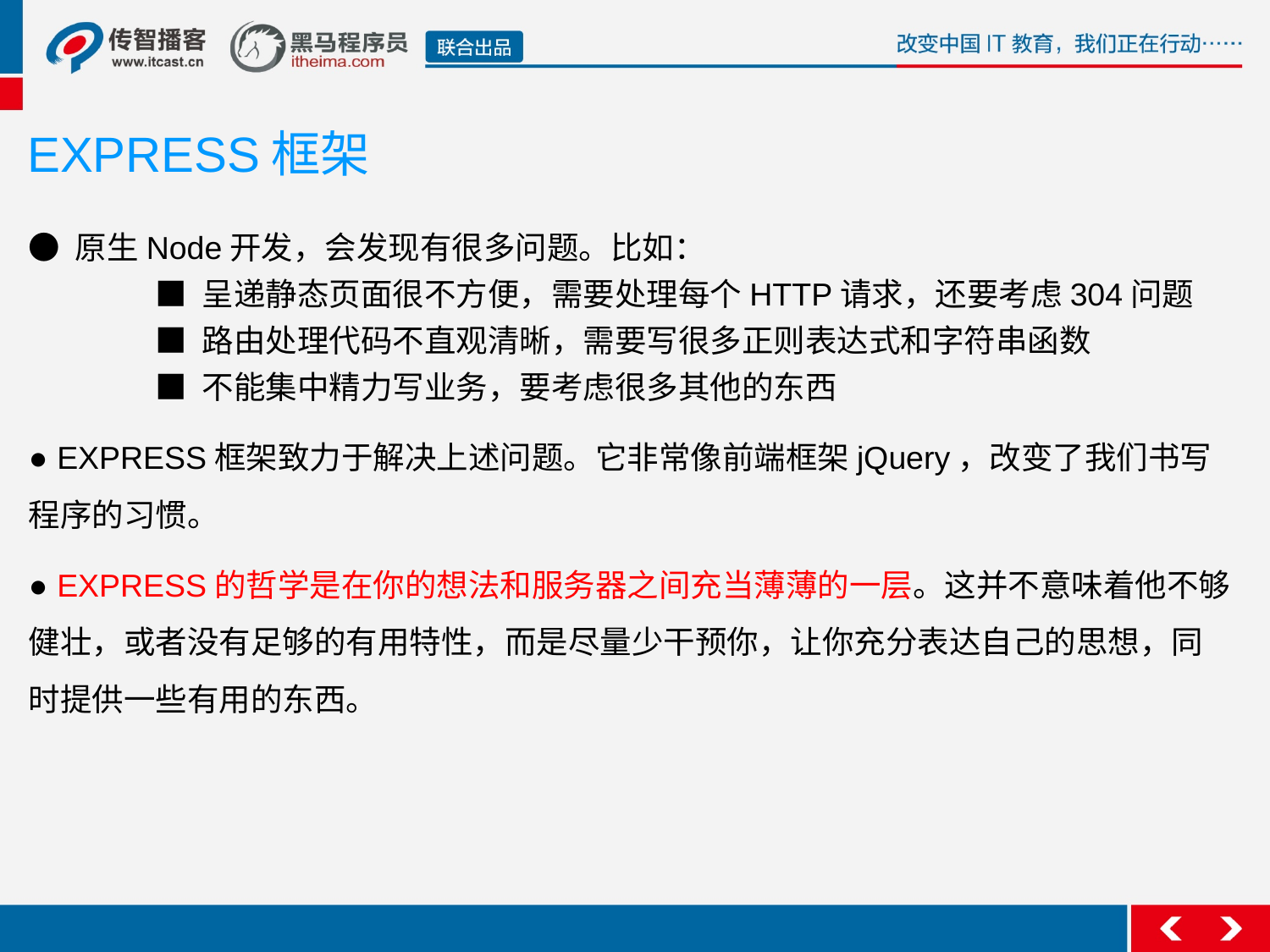

EXPRESS框架
● 原生Node开发，会发现有很多问题。比如：
	■ 呈递静态页面很不方便，需要处理每个HTTP请求，还要考虑304问题
	■ 路由处理代码不直观清晰，需要写很多正则表达式和字符串函数
	■ 不能集中精力写业务，要考虑很多其他的东西
● EXPRESS框架致力于解决上述问题。它非常像前端框架jQuery，改变了我们书写程序的习惯。
● EXPRESS的哲学是在你的想法和服务器之间充当薄薄的一层。这并不意味着他不够健壮，或者没有足够的有用特性，而是尽量少干预你，让你充分表达自己的思想，同时提供一些有用的东西。